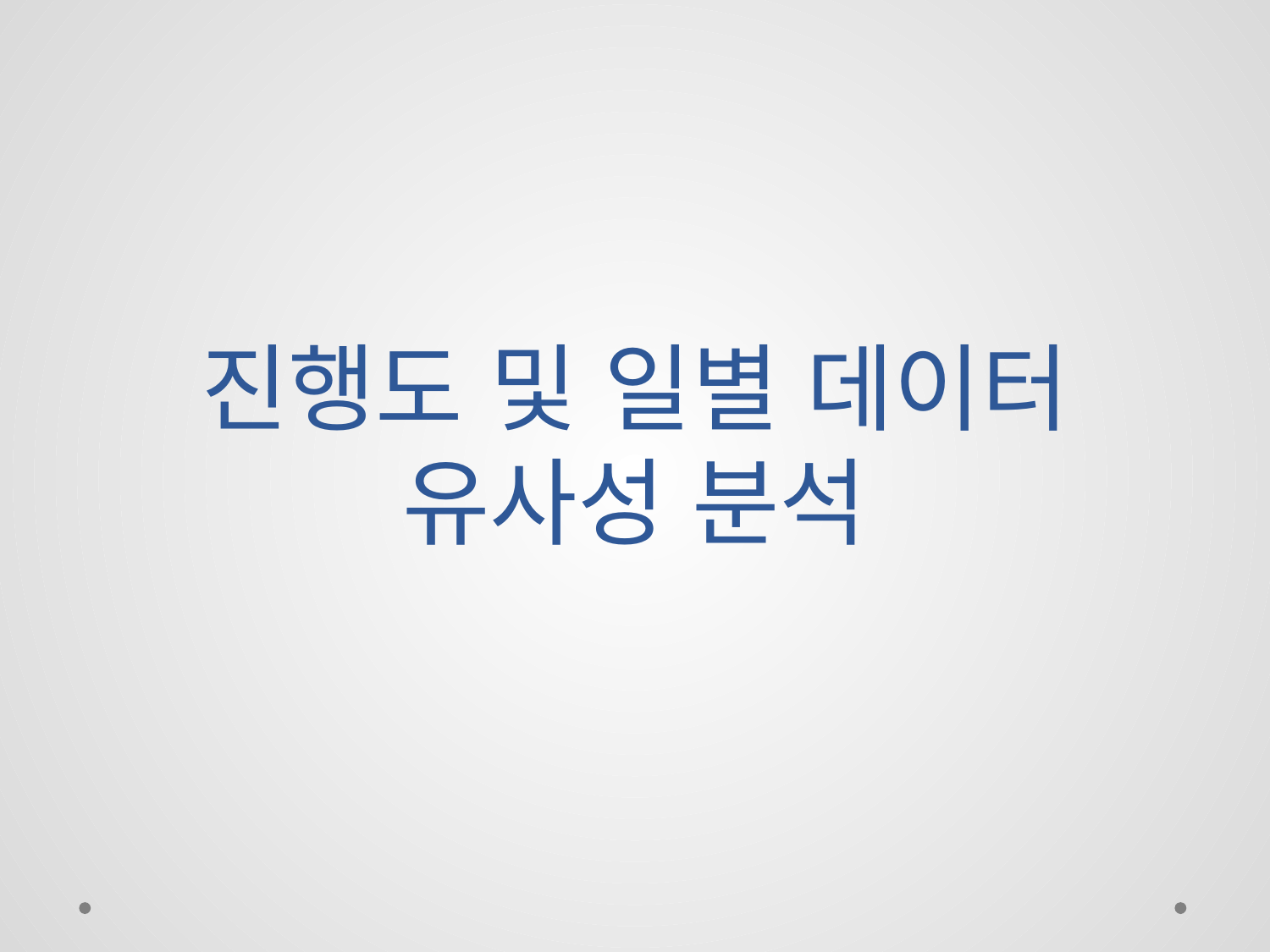

# 진행도 및 일별 데이터 유사성 분석